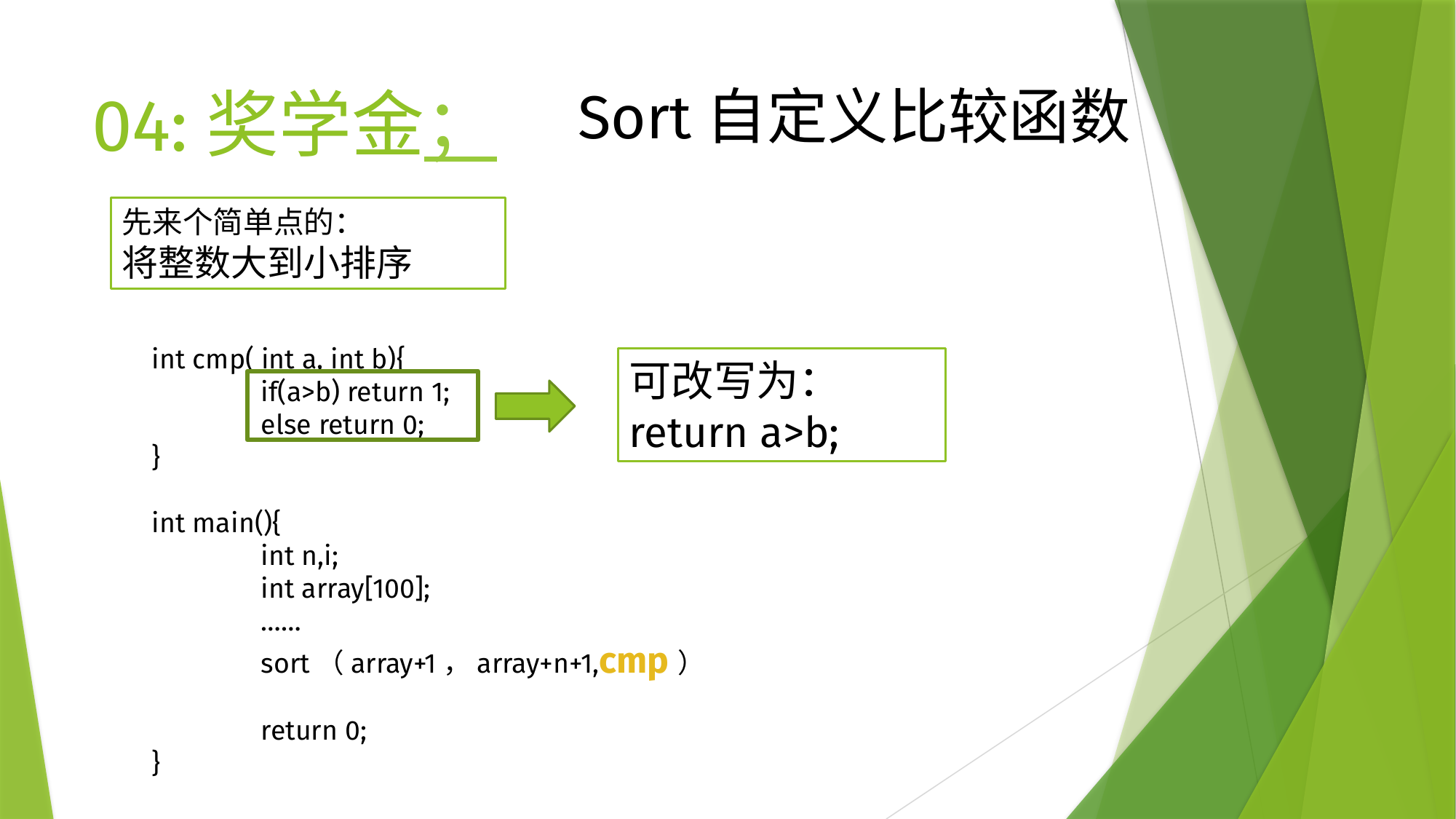

# 04:奖学金；
Sort自定义比较函数
先来个简单点的：
将整数大到小排序
int cmp( int a, int b){
	if(a>b) return 1;
	else return 0;
}

int main(){
	int n,i;
	int array[100];
	……
	sort（array+1，array+n+1,cmp）

	return 0;
}
可改写为：
return a>b;